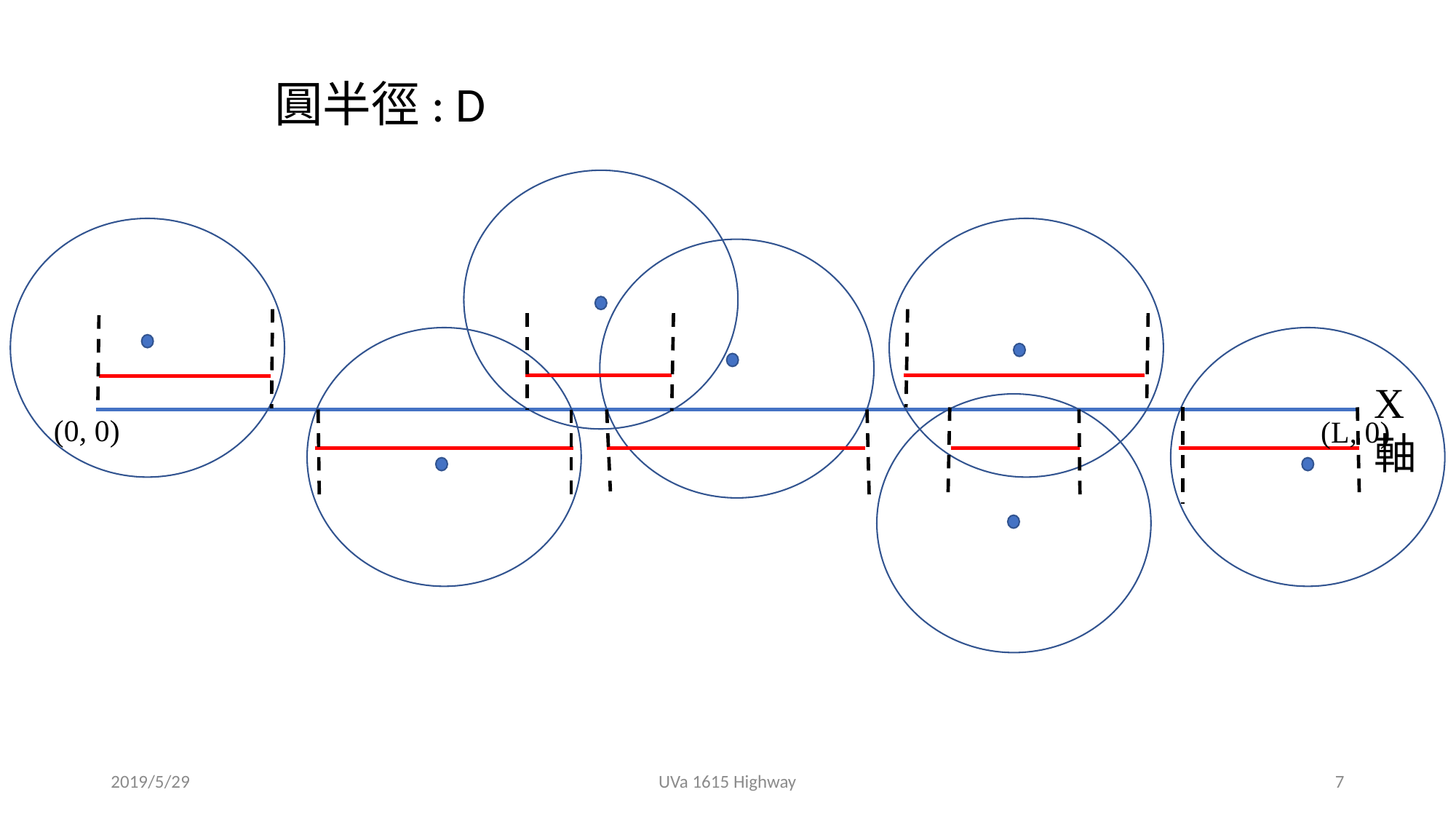

圓半徑: D

X軸

(0, 0)
(L, 0)

2019/5/29
UVa 1615 Highway
7